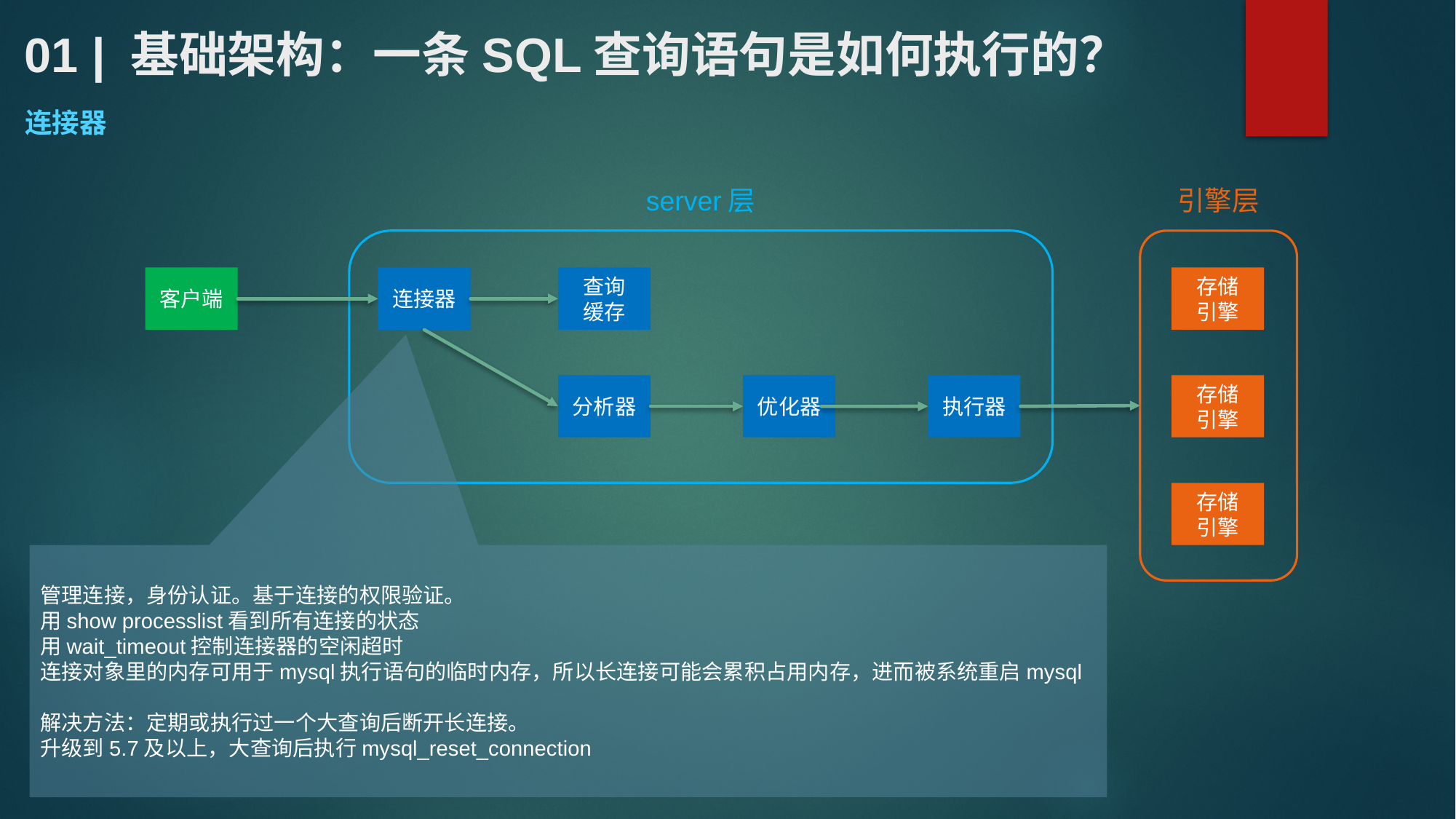

# 01 | 基础架构：一条SQL查询语句是如何执行的？
连接器
server层
引擎层

客户端
连接器
查询
缓存
存储
引擎
分析器
优化器
执行器
存储
引擎
存储
引擎
管理连接，身份认证。基于连接的权限验证。
用show processlist看到所有连接的状态
用wait_timeout控制连接器的空闲超时
连接对象里的内存可用于mysql执行语句的临时内存，所以长连接可能会累积占用内存，进而被系统重启mysql

解决方法：定期或执行过一个大查询后断开长连接。
升级到5.7及以上，大查询后执行mysql_reset_connection